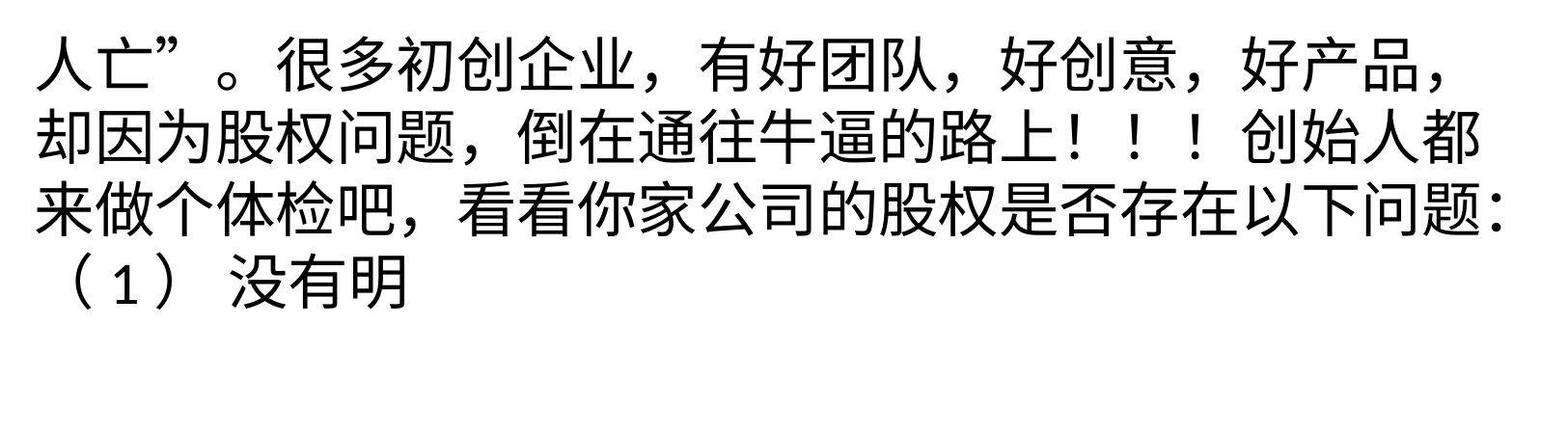

人亡”。很多初创企业，有好团队，好创意，好产品，却因为股权问题，倒在通往牛逼的路上！！！创始人都来做个体检吧，看看你家公司的股权是否存在以下问题：（1） 没有明